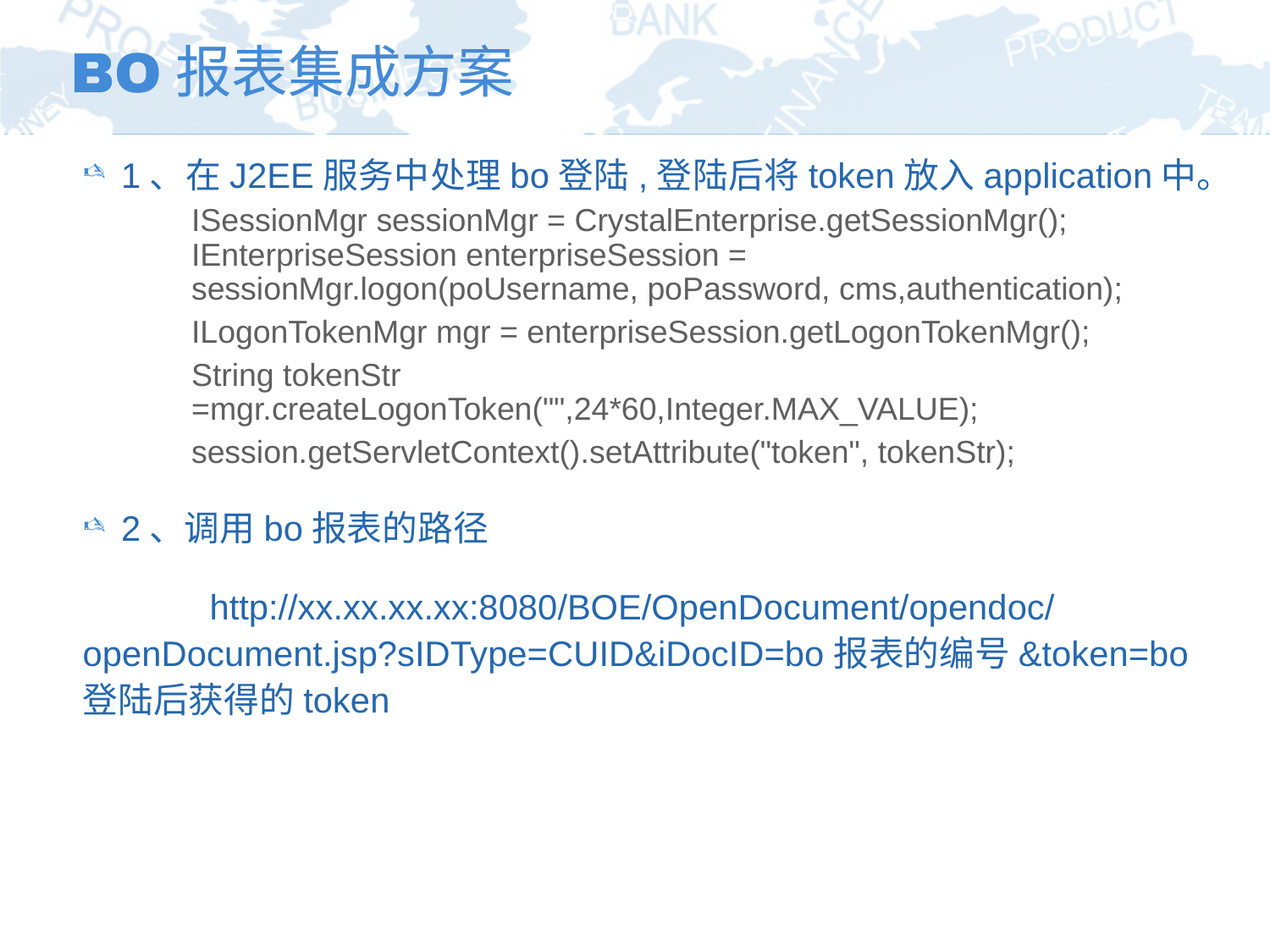

# BO报表集成方案
1、在J2EE服务中处理bo登陆,登陆后将token放入application中。
ISessionMgr sessionMgr = CrystalEnterprise.getSessionMgr(); IEnterpriseSession enterpriseSession = sessionMgr.logon(poUsername, poPassword, cms,authentication);
ILogonTokenMgr mgr = enterpriseSession.getLogonTokenMgr();
String tokenStr =mgr.createLogonToken("",24*60,Integer.MAX_VALUE);
session.getServletContext().setAttribute("token", tokenStr);
2、调用bo报表的路径
	http://xx.xx.xx.xx:8080/BOE/OpenDocument/opendoc/openDocument.jsp?sIDType=CUID&iDocID=bo报表的编号&token=bo登陆后获得的token